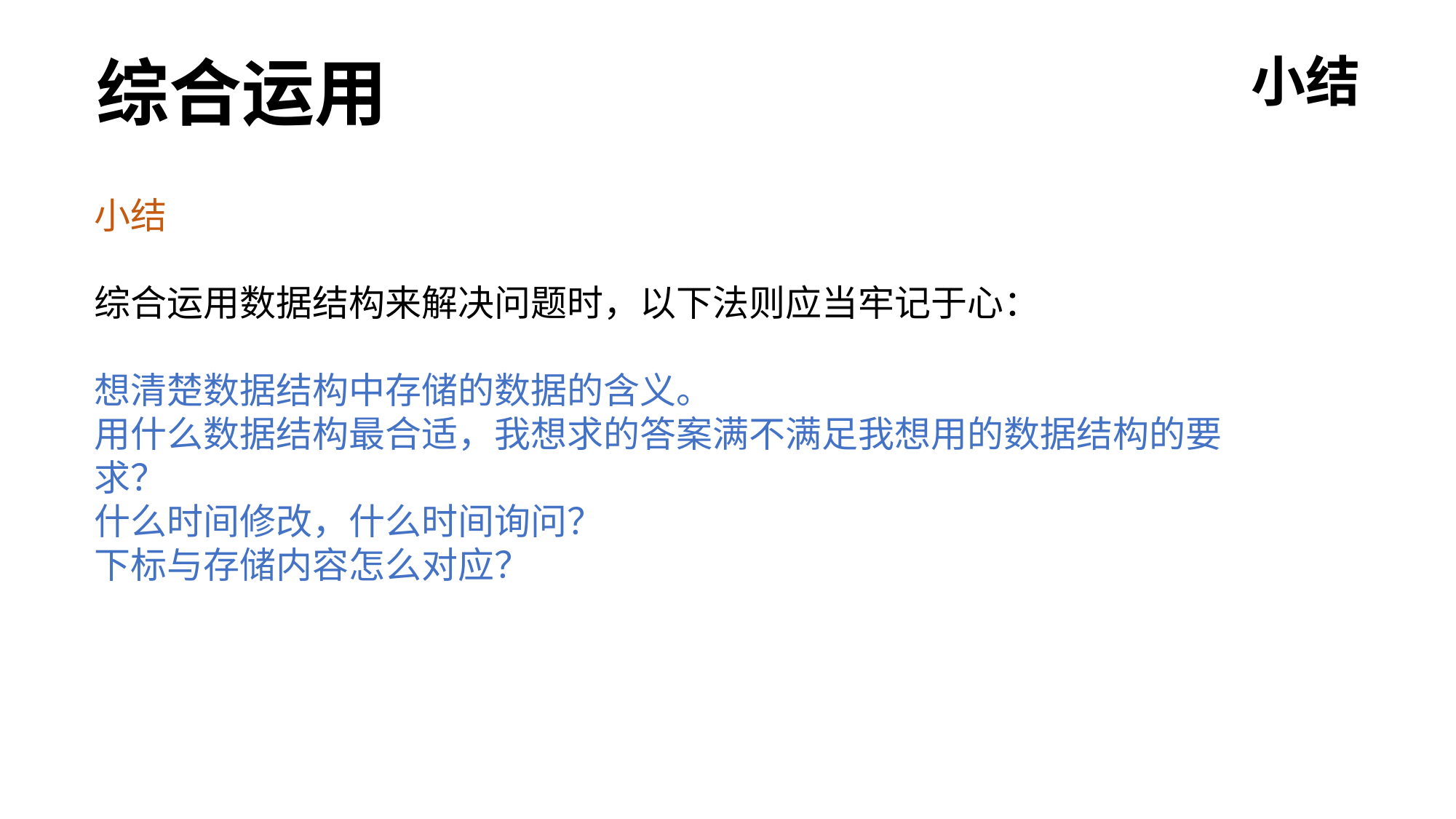

综合运用
小结
小结

综合运用数据结构来解决问题时，以下法则应当牢记于心：

想清楚数据结构中存储的数据的含义。
用什么数据结构最合适，我想求的答案满不满足我想用的数据结构的要求？
什么时间修改，什么时间询问？
下标与存储内容怎么对应？